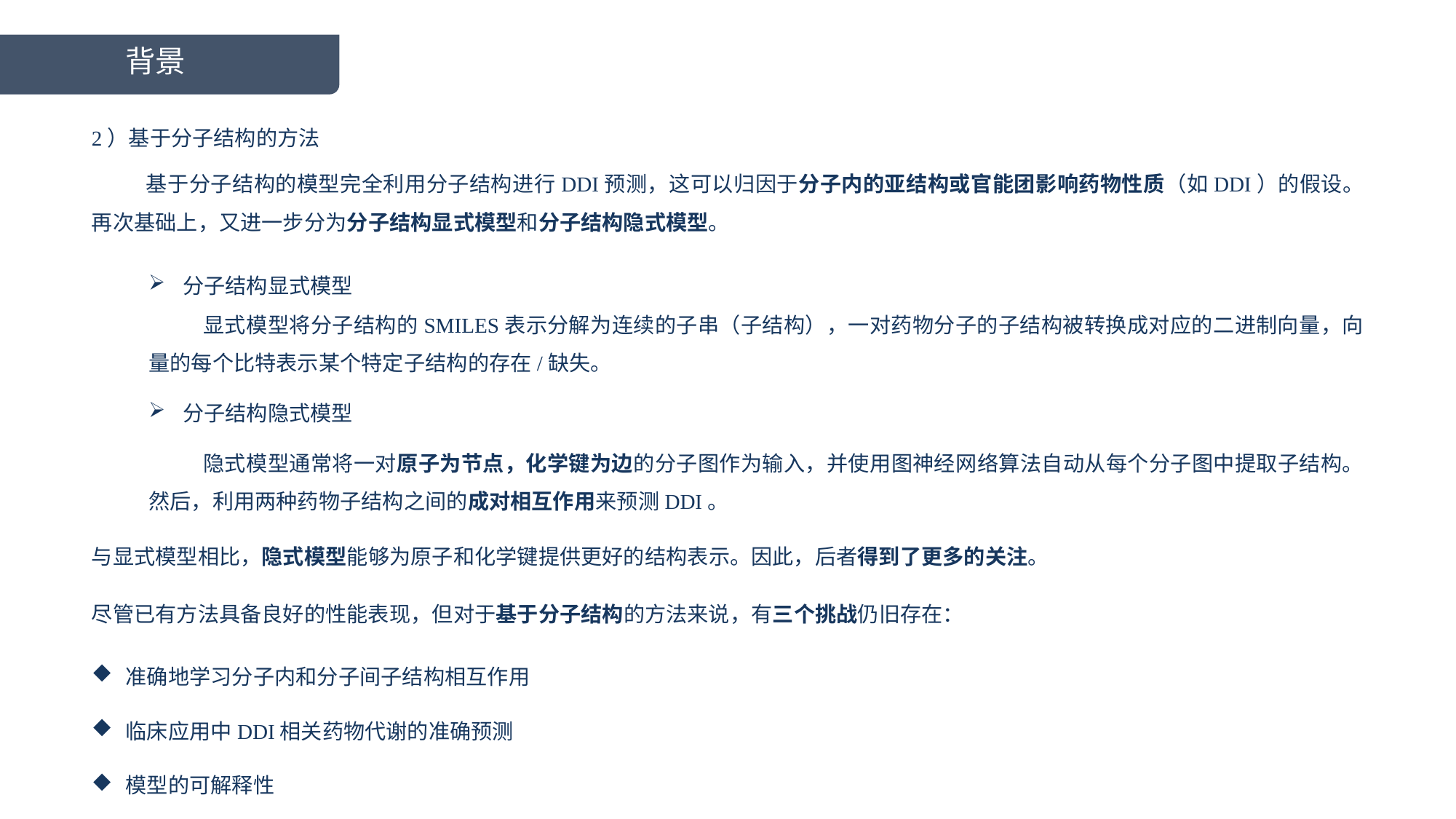

背景
2）基于分子结构的方法
基于分子结构的模型完全利用分子结构进行DDI预测，这可以归因于分子内的亚结构或官能团影响药物性质（如DDI）的假设。再次基础上，又进一步分为分子结构显式模型和分子结构隐式模型。
分子结构显式模型
显式模型将分子结构的SMILES表示分解为连续的子串（子结构），一对药物分子的子结构被转换成对应的二进制向量，向量的每个比特表示某个特定子结构的存在/缺失。
分子结构隐式模型
隐式模型通常将一对原子为节点，化学键为边的分子图作为输入，并使用图神经网络算法自动从每个分子图中提取子结构。然后，利用两种药物子结构之间的成对相互作用来预测DDI。
与显式模型相比，隐式模型能够为原子和化学键提供更好的结构表示。因此，后者得到了更多的关注。
尽管已有方法具备良好的性能表现，但对于基于分子结构的方法来说，有三个挑战仍旧存在：
准确地学习分子内和分子间子结构相互作用
临床应用中DDI相关药物代谢的准确预测
模型的可解释性